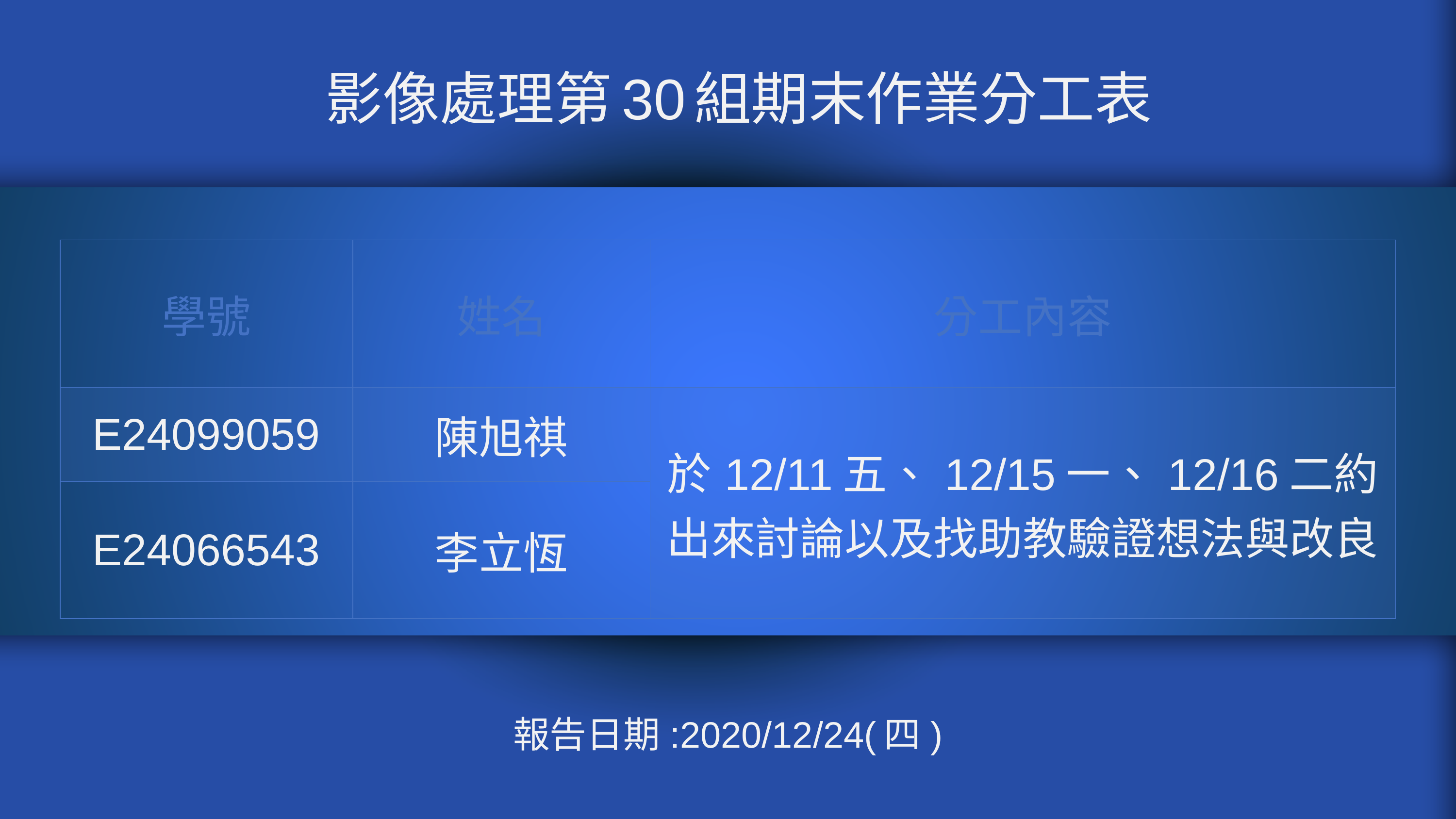

# 影像處理第30組期末作業分工表
| 學號 | 姓名 | 分工內容 |
| --- | --- | --- |
| E24099059 | 陳旭祺 | 於12/11五、12/15一、12/16二約出來討論以及找助教驗證想法與改良 |
| E24066543 | 李立恆 |  |
報告日期:2020/12/24(四)